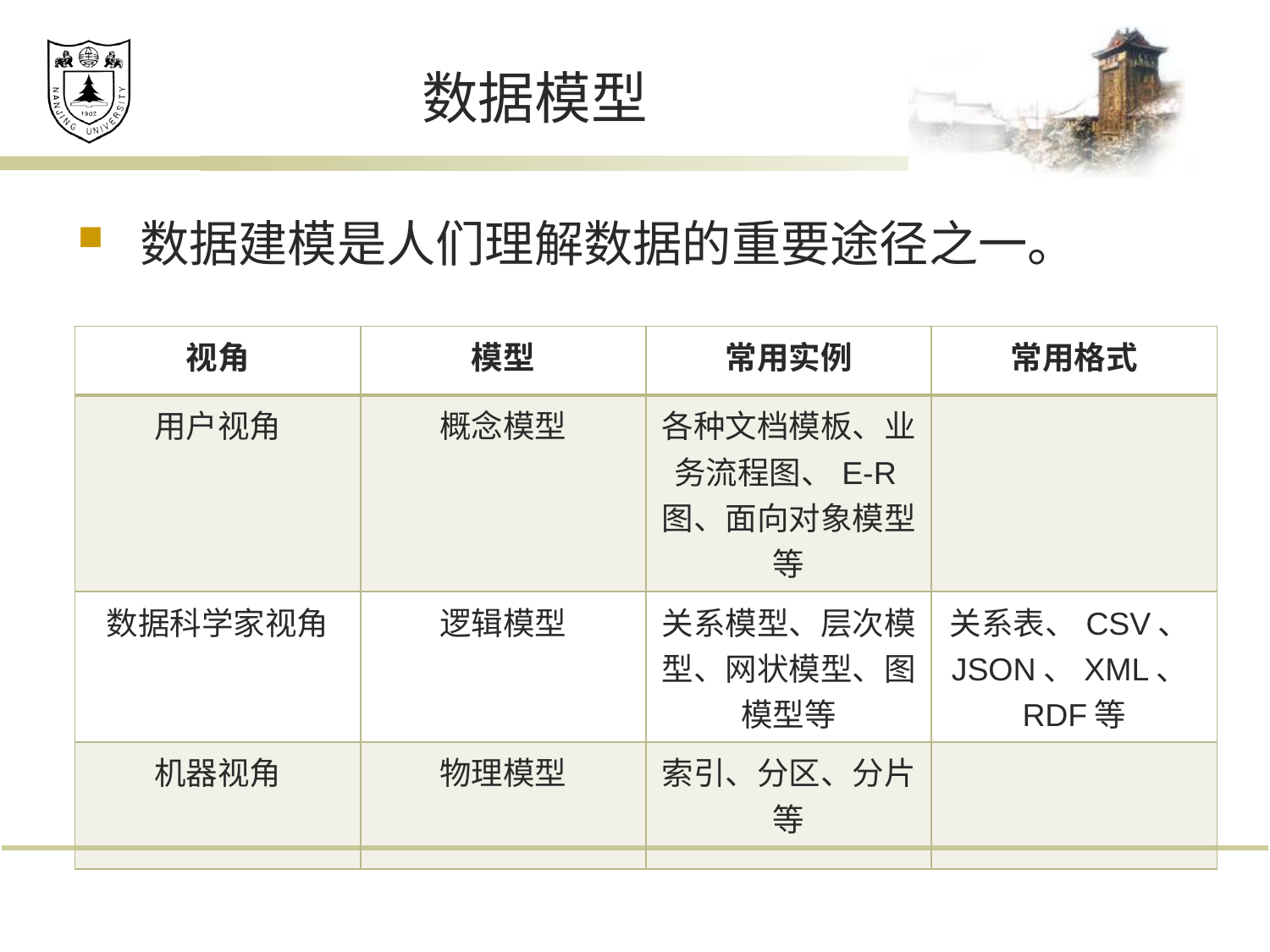

# 数据模型
数据建模是人们理解数据的重要途径之一。
| 视角 | 模型 | 常用实例 | 常用格式 |
| --- | --- | --- | --- |
| 用户视角 | 概念模型 | 各种文档模板、业务流程图、E-R图、面向对象模型等 |  |
| 数据科学家视角 | 逻辑模型 | 关系模型、层次模型、网状模型、图模型等 | 关系表、CSV、JSON、XML、RDF等 |
| 机器视角 | 物理模型 | 索引、分区、分片等 |  |